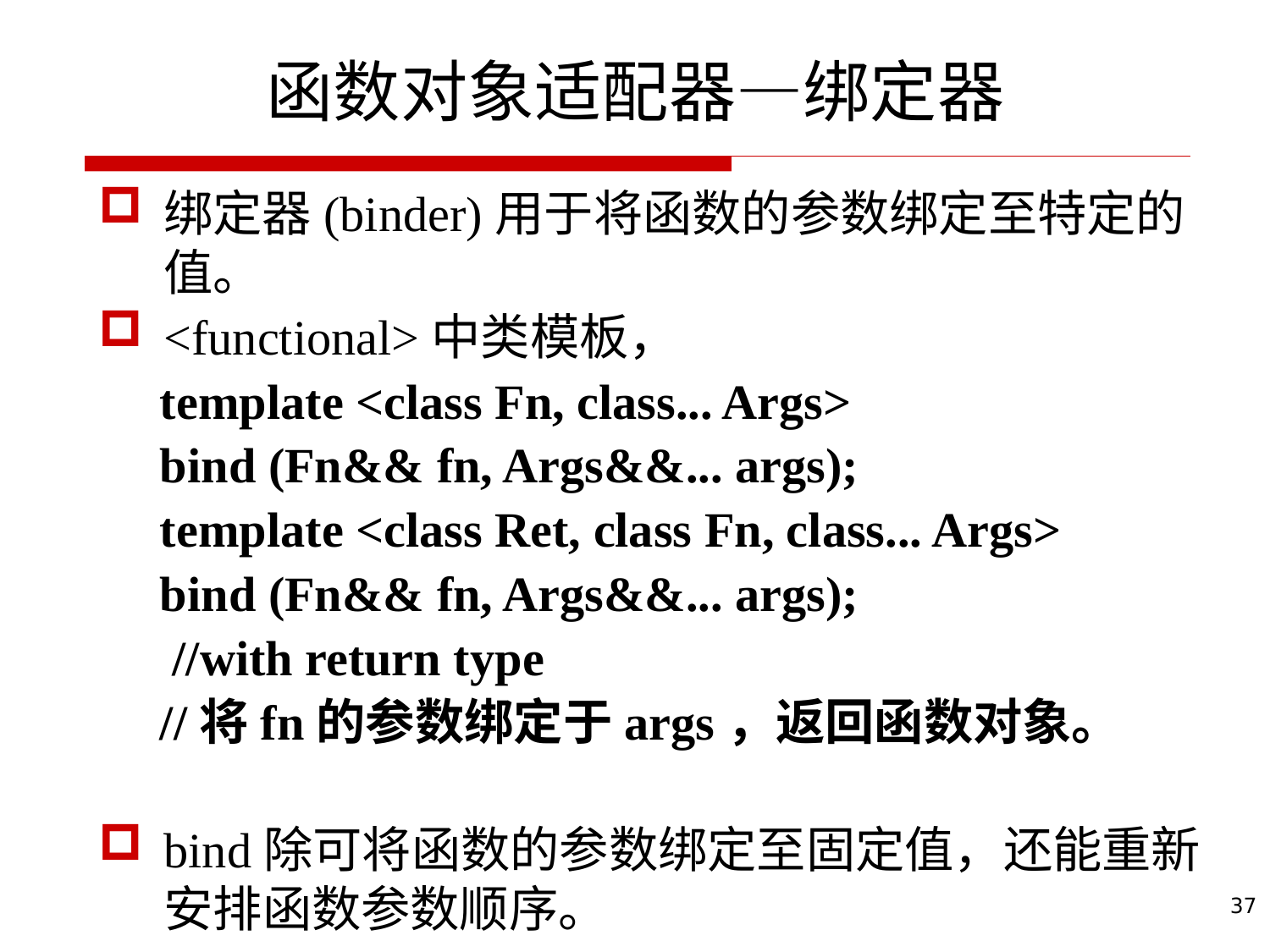

# 函数对象适配器—绑定器
绑定器(binder)用于将函数的参数绑定至特定的值。
<functional>中类模板，
     template <class Fn, class... Args>
     bind (Fn&& fn, Args&&... args);
     template <class Ret, class Fn, class... Args>
     bind (Fn&& fn, Args&&... args);
      //with return type
     //将fn的参数绑定于args，返回函数对象。

bind除可将函数的参数绑定至固定值，还能重新安排函数参数顺序。

37